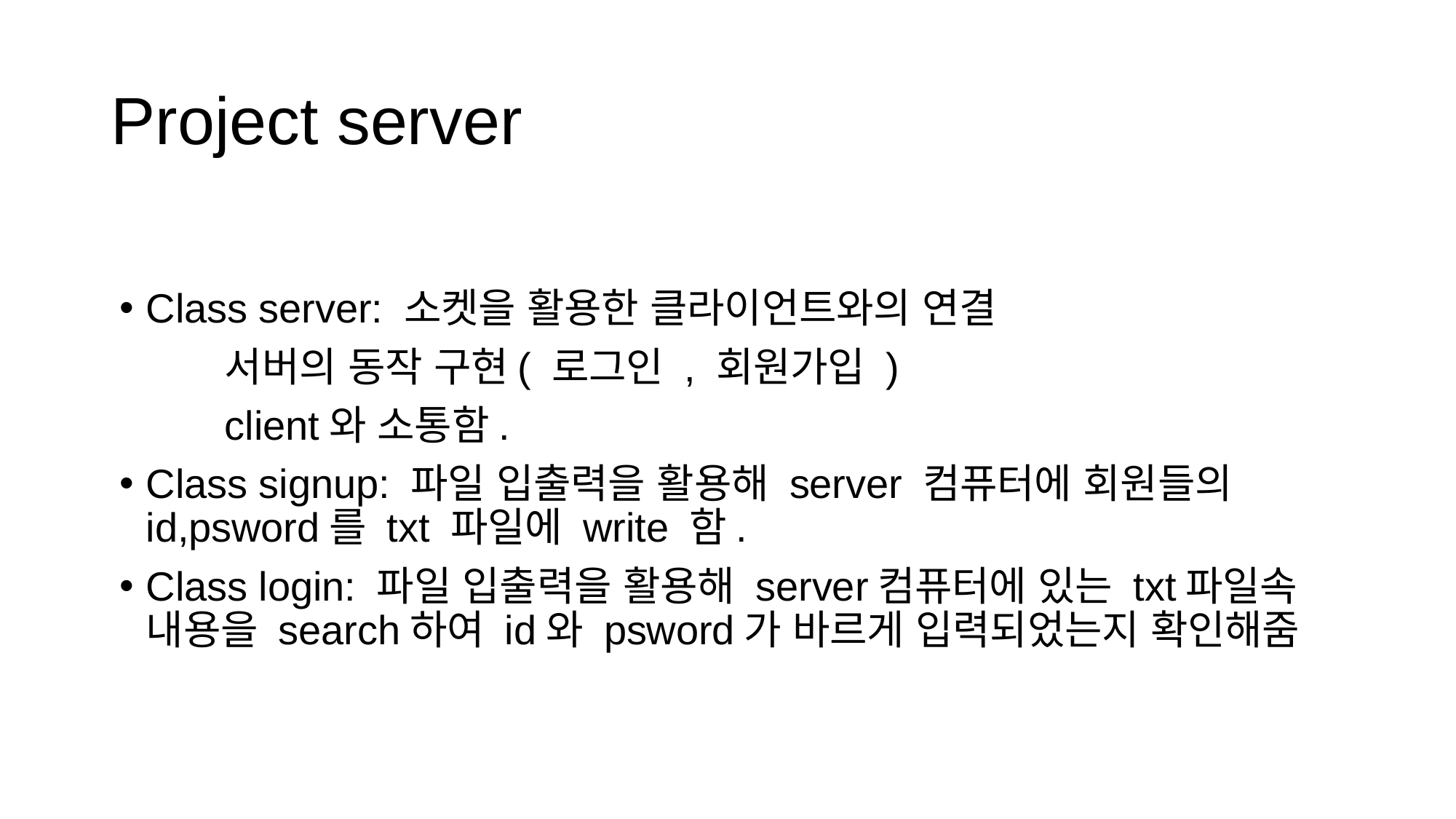

# Project server
Class server: 소켓을 활용한 클라이언트와의 연결
		서버의 동작 구현( 로그인 , 회원가입 )
		client와 소통함.
Class signup: 파일 입출력을 활용해 server 컴퓨터에 회원들의 id,psword를 txt 파일에 write 함.
Class login: 파일 입출력을 활용해 server컴퓨터에 있는 txt파일속 내용을 search하여 id와 psword가 바르게 입력되었는지 확인해줌